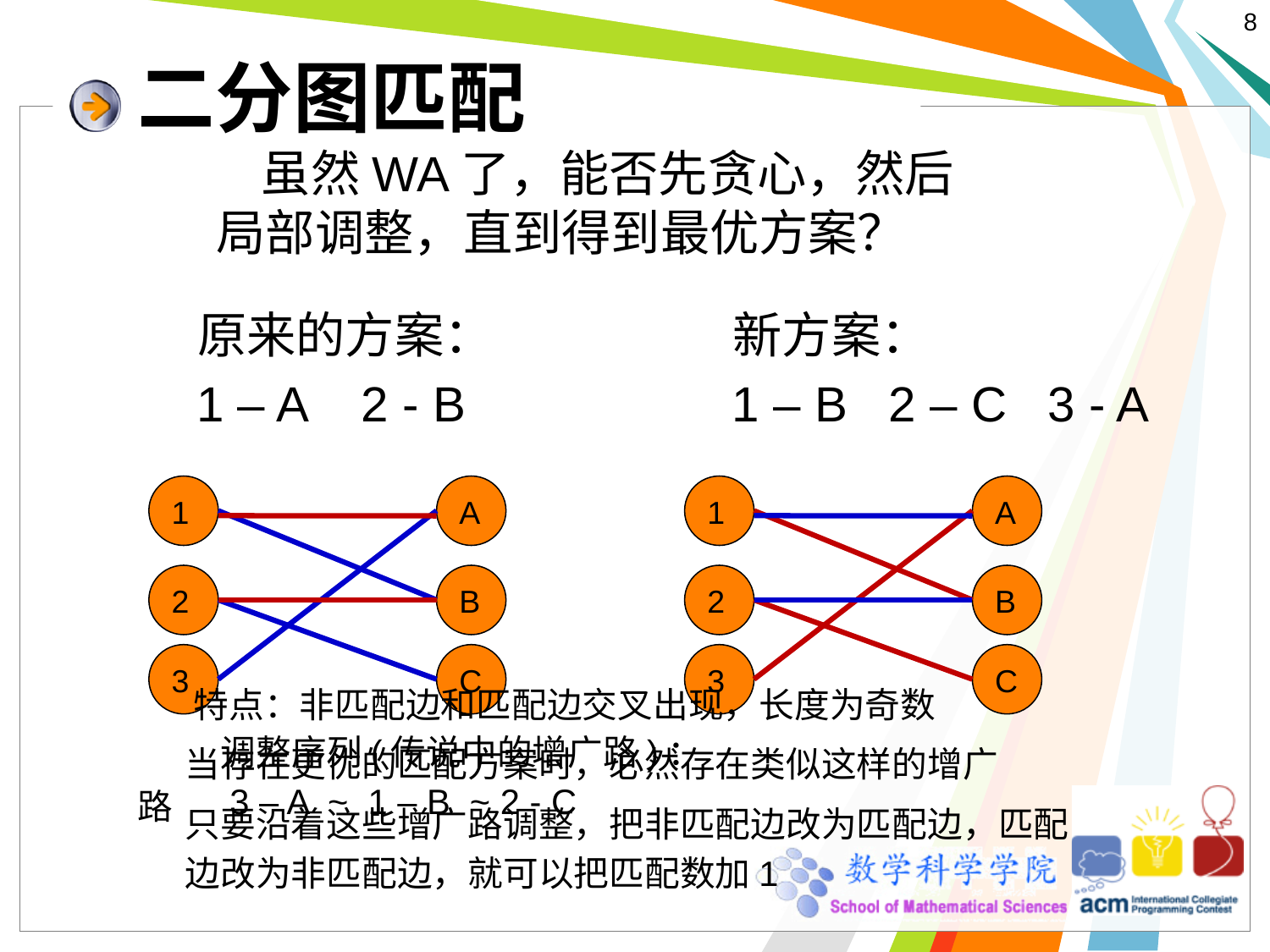

# 二分图匹配
   虽然WA了，能否先贪心，然后局部调整，直到得到最优方案？
    原来的方案：
    1 – A    2 - B
    新方案：
    1 – B   2 – C   3 - A
1
A
1
A
2
B
2
B
3
C
3
C
   特点：非匹配边和匹配边交叉出现，长度为奇数

    调整序列(传说中的增广路)：
     3 – A  ~  1 – B  ~ 2 - C
     当存在更优的匹配方案时，必然存在类似这样的增广路

     只要沿着这些增广路调整，把非匹配边改为匹配边，匹配
     边改为非匹配边，就可以把匹配数加1